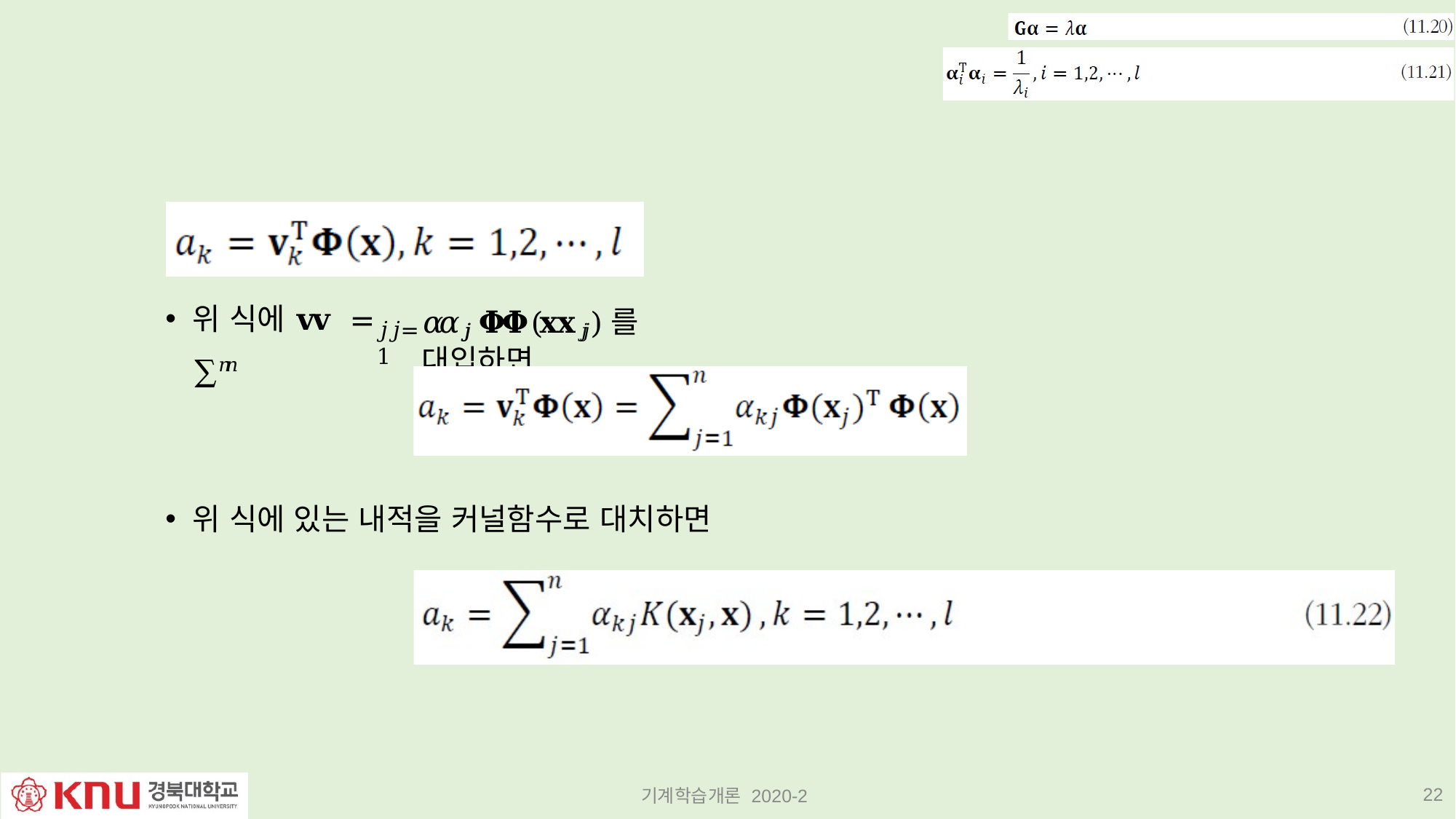

# 위 식에 𝐯𝐯 = ∑𝑛𝑛
𝛼𝛼𝑗𝑗 𝚽𝚽(𝐱𝐱𝑗𝑗)를 대입하면
𝑗𝑗=1

위 식에 있는 내적을 커널함수로 대치하면

22
기계학습개론 2020-2